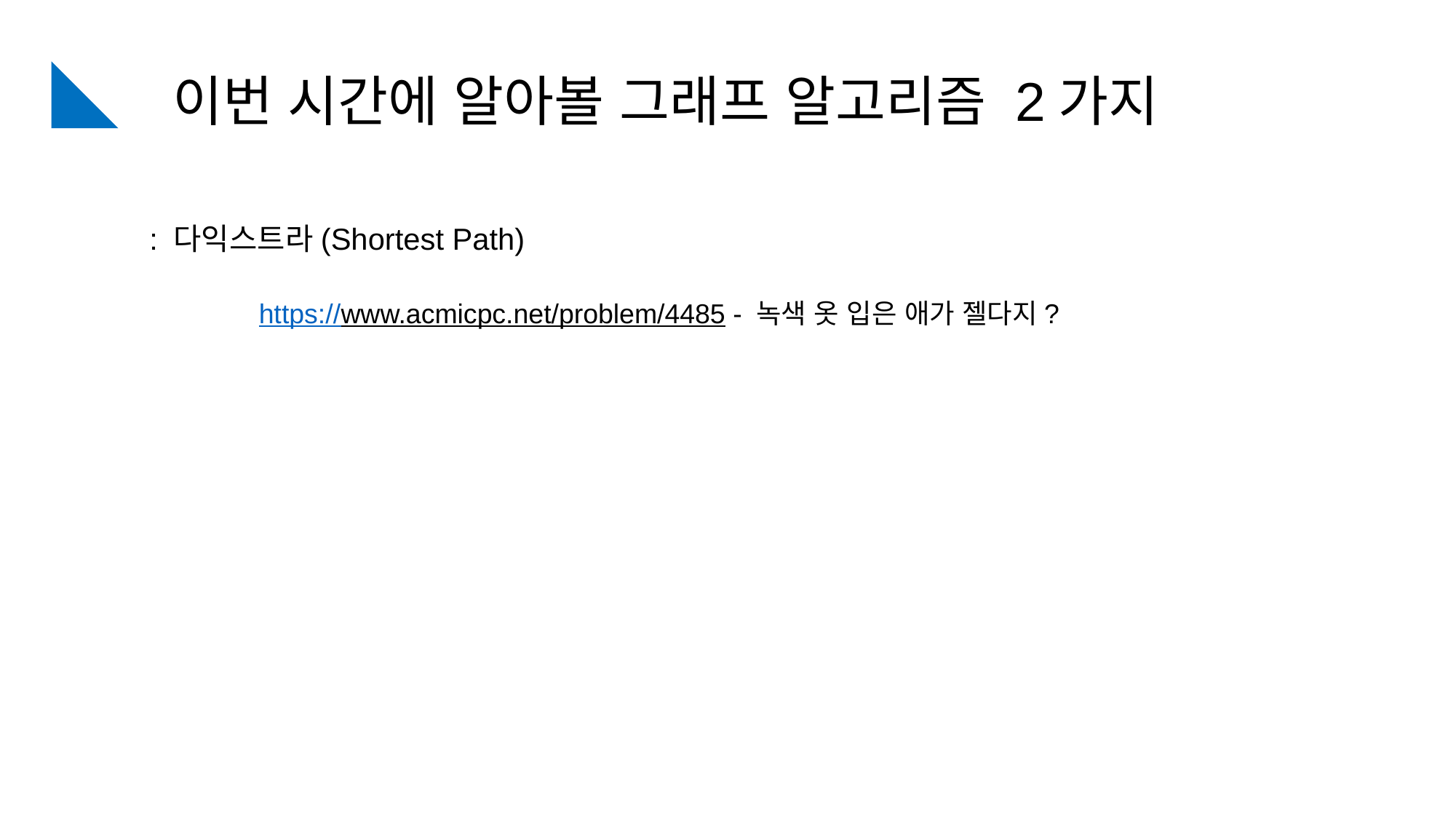

이번 시간에 알아볼 그래프 알고리즘 2가지
: 다익스트라(Shortest Path)
https://www.acmicpc.net/problem/4485 - 녹색 옷 입은 애가 젤다지?